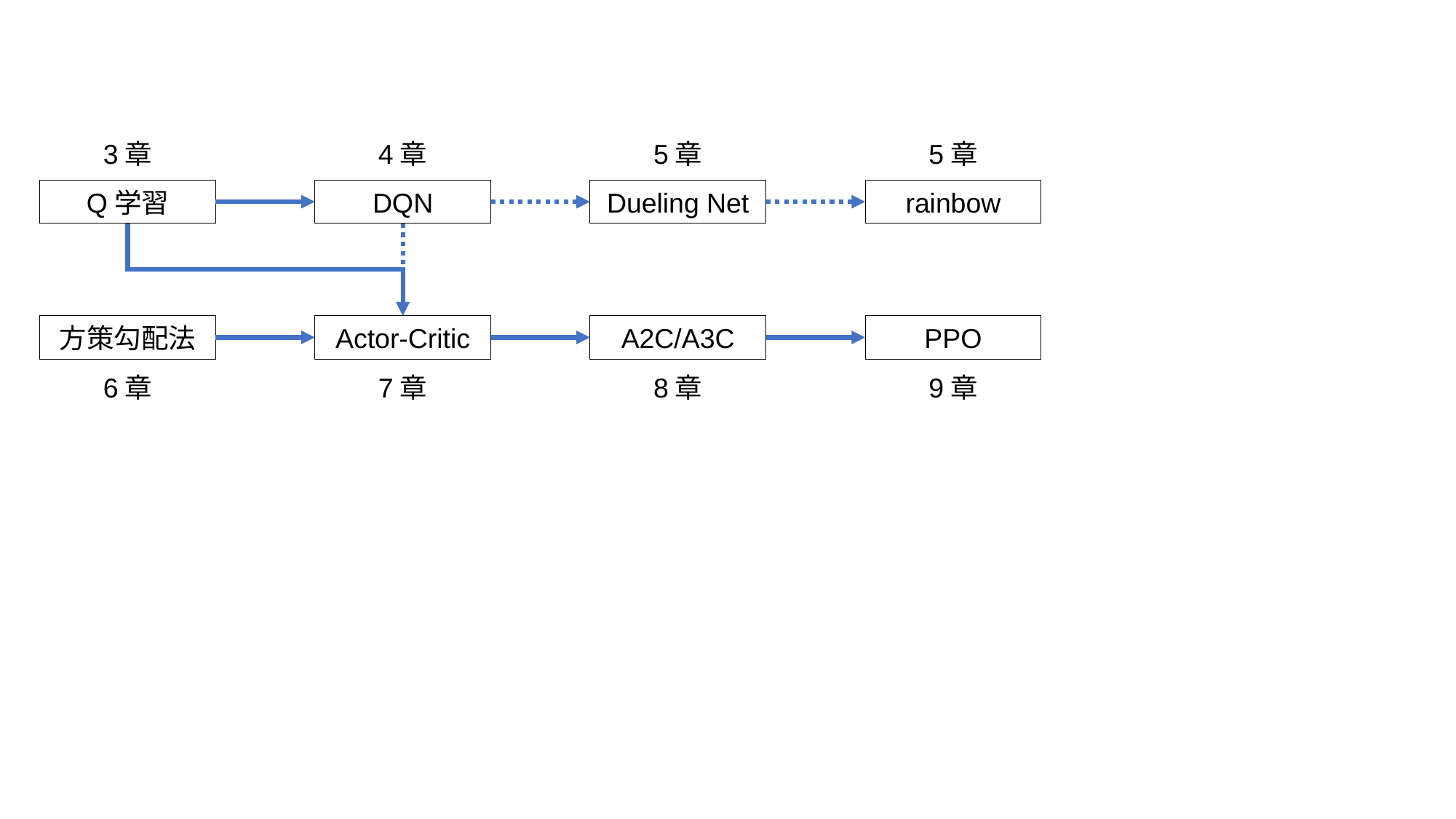

3章
4章
5章
5章
Q学習
DQN
Dueling Net
rainbow
方策勾配法
Actor-Critic
A2C/A3C
PPO
6章
7章
8章
9章